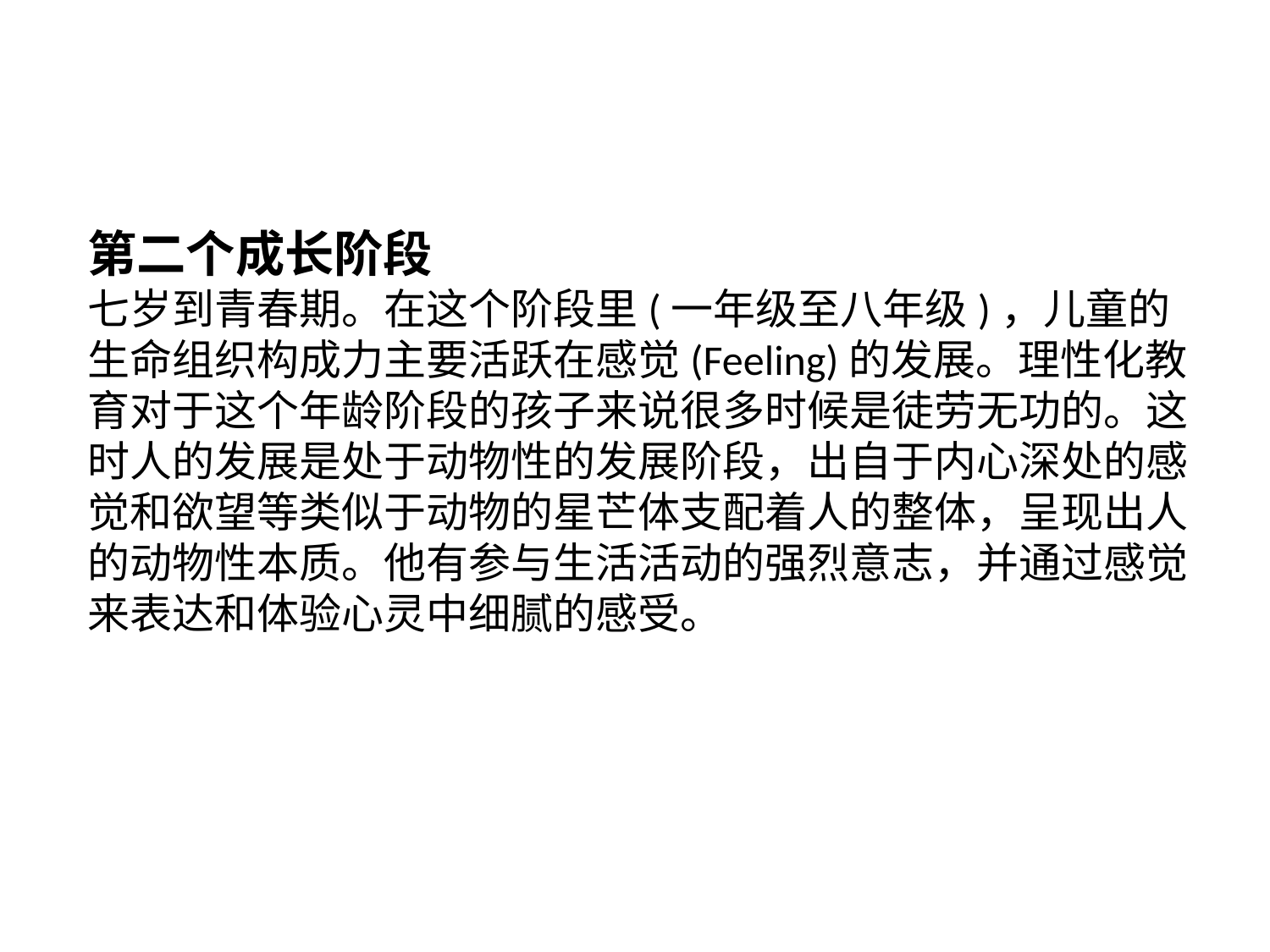

# 第二个成长阶段 七岁到青春期。在这个阶段里(一年级至八年级)，儿童的生命组织构成力主要活跃在感觉(Feeling)的发展。理性化教育对于这个年龄阶段的孩子来说很多时候是徒劳无功的。这时人的发展是处于动物性的发展阶段，出自于内心深处的感觉和欲望等类似于动物的星芒体支配着人的整体，呈现出人的动物性本质。他有参与生活活动的强烈意志，并通过感觉来表达和体验心灵中细腻的感受。